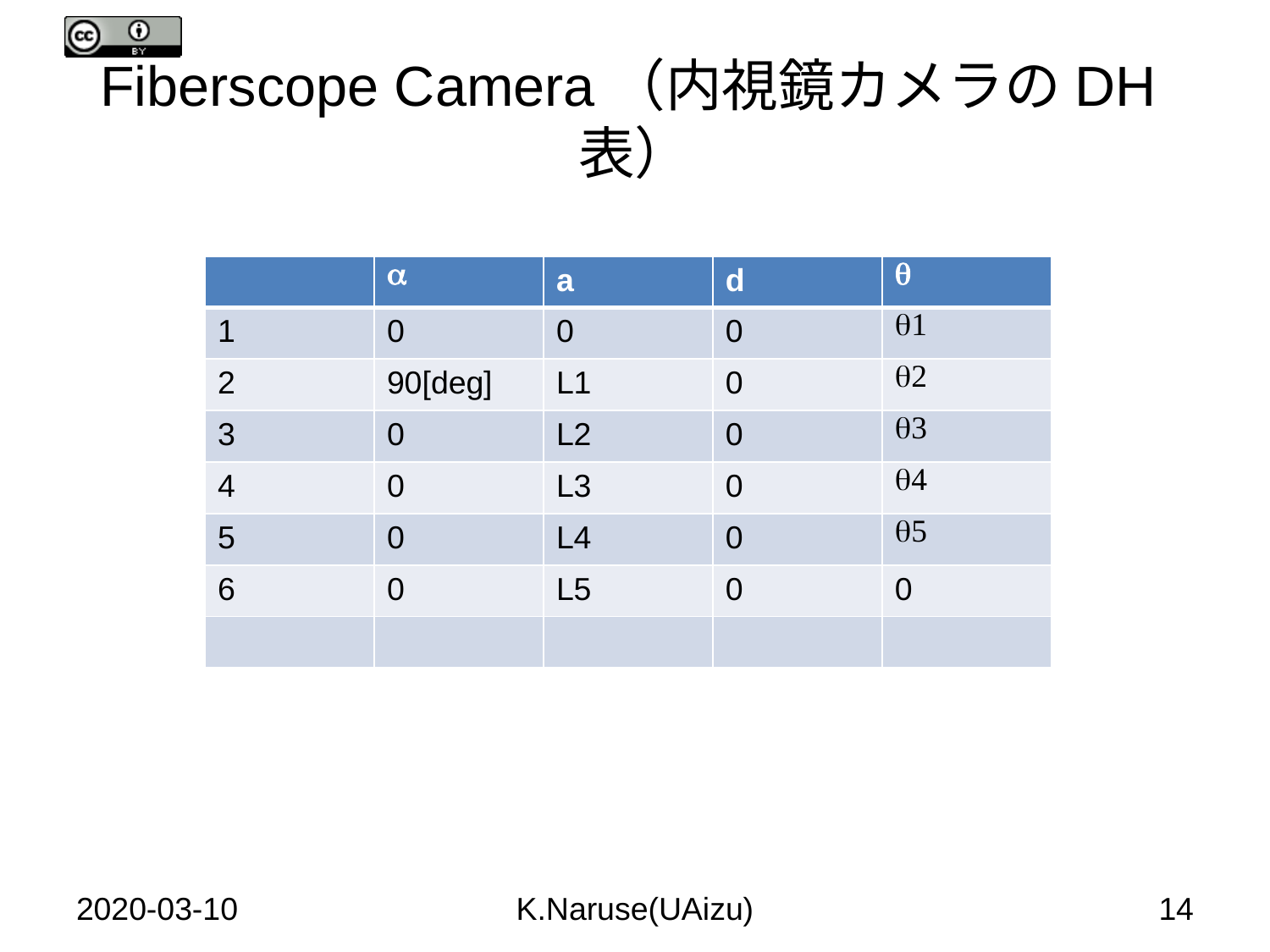

# Fiberscope Camera（内視鏡カメラのDH表）
|  | α | a | d | θ |
| --- | --- | --- | --- | --- |
| 1 | 0 | 0 | 0 | θ1 |
| 2 | 90[deg] | L1 | 0 | θ2 |
| 3 | 0 | L2 | 0 | θ3 |
| 4 | 0 | L3 | 0 | θ4 |
| 5 | 0 | L4 | 0 | θ5 |
| 6 | 0 | L5 | 0 | 0 |
|  |  |  |  |  |
2020-03-10
K.Naruse(UAizu)
14